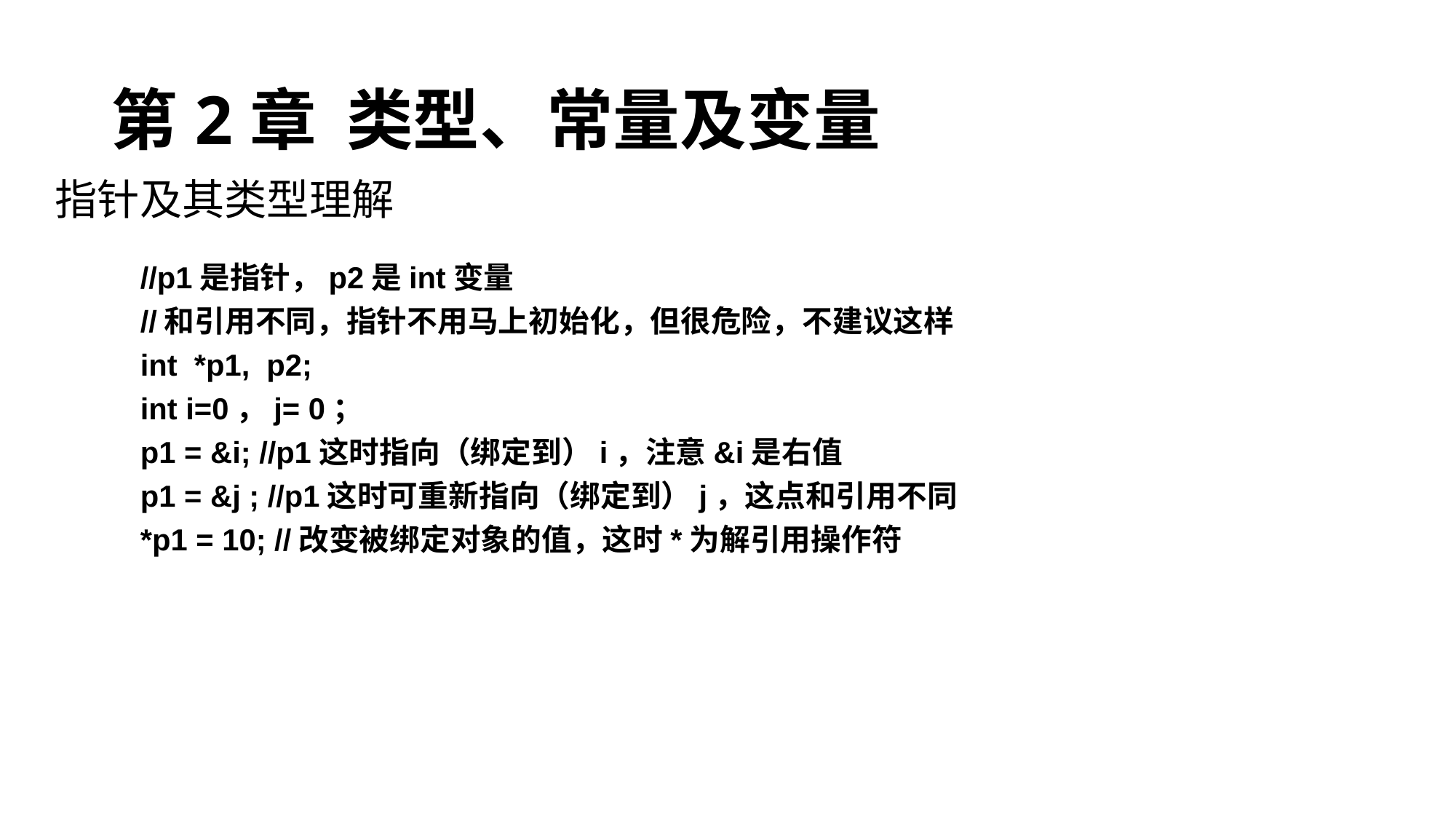

# 第2章  类型、常量及变量
指针及其类型理解
	//p1是指针，p2是int变量
	//和引用不同，指针不用马上初始化，但很危险，不建议这样
	int  *p1,  p2;
	int i=0，j= 0；
	p1 = &i; //p1这时指向（绑定到）i，注意&i是右值
	p1 = &j ; //p1这时可重新指向（绑定到）j，这点和引用不同
	*p1 = 10; //改变被绑定对象的值，这时*为解引用操作符